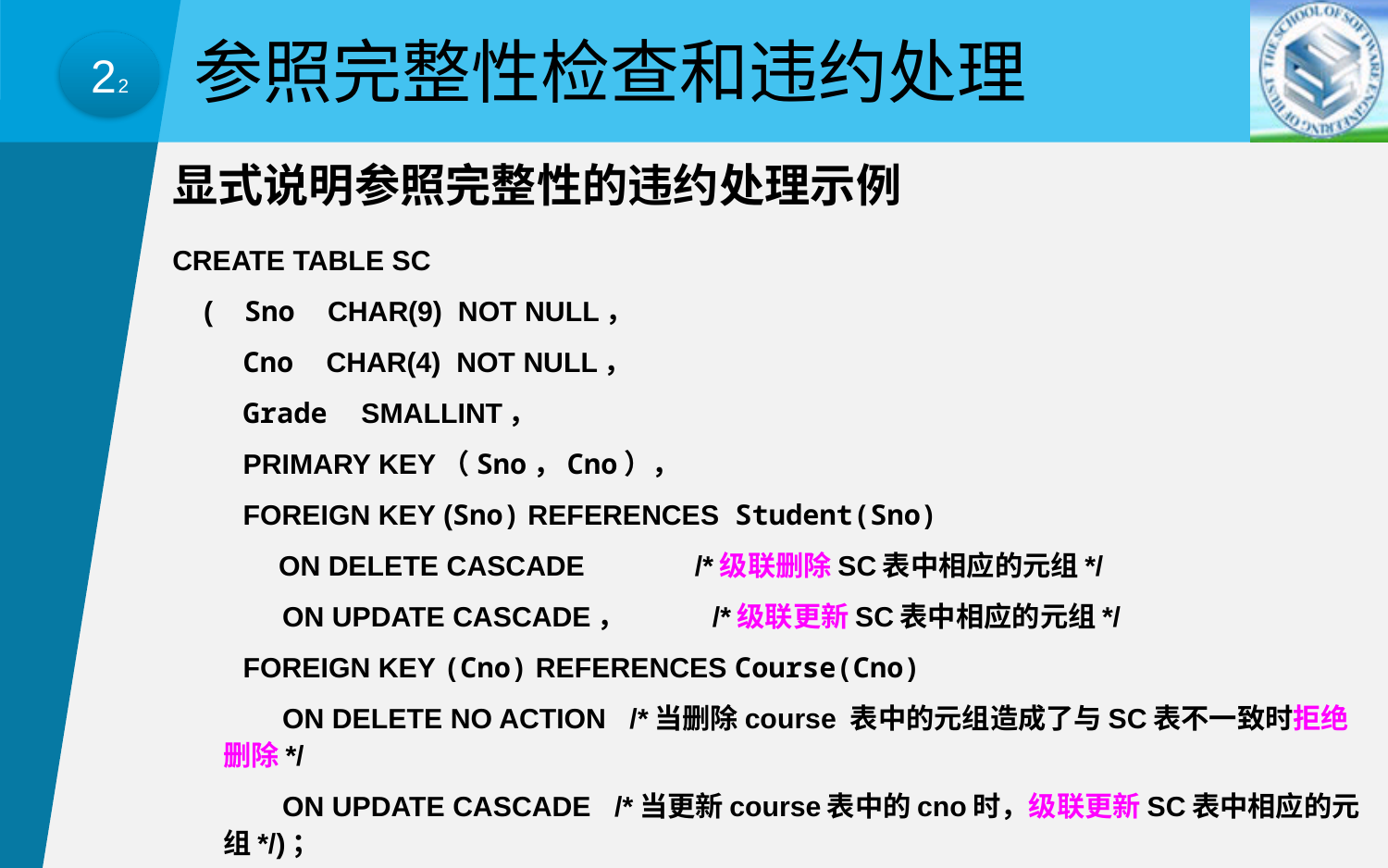

参照完整性检查和违约处理
2.2
显式说明参照完整性的违约处理示例
CREATE TABLE SC
    (    Sno   CHAR(9)  NOT NULL，
         Cno   CHAR(4)  NOT NULL，
         Grade  SMALLINT，
         PRIMARY KEY（Sno，Cno），
         FOREIGN KEY (Sno) REFERENCES  Student(Sno)
	       ON DELETE CASCADE              /*级联删除SC表中相应的元组*/
              ON UPDATE CASCADE，             /*级联更新SC表中相应的元组*/
         FOREIGN KEY (Cno) REFERENCES Course(Cno)
              ON DELETE NO ACTION   /*当删除course 表中的元组造成了与SC表不一致时拒绝删除*/
              ON UPDATE CASCADE   /*当更新course表中的cno时，级联更新SC表中相应的元组*/)；